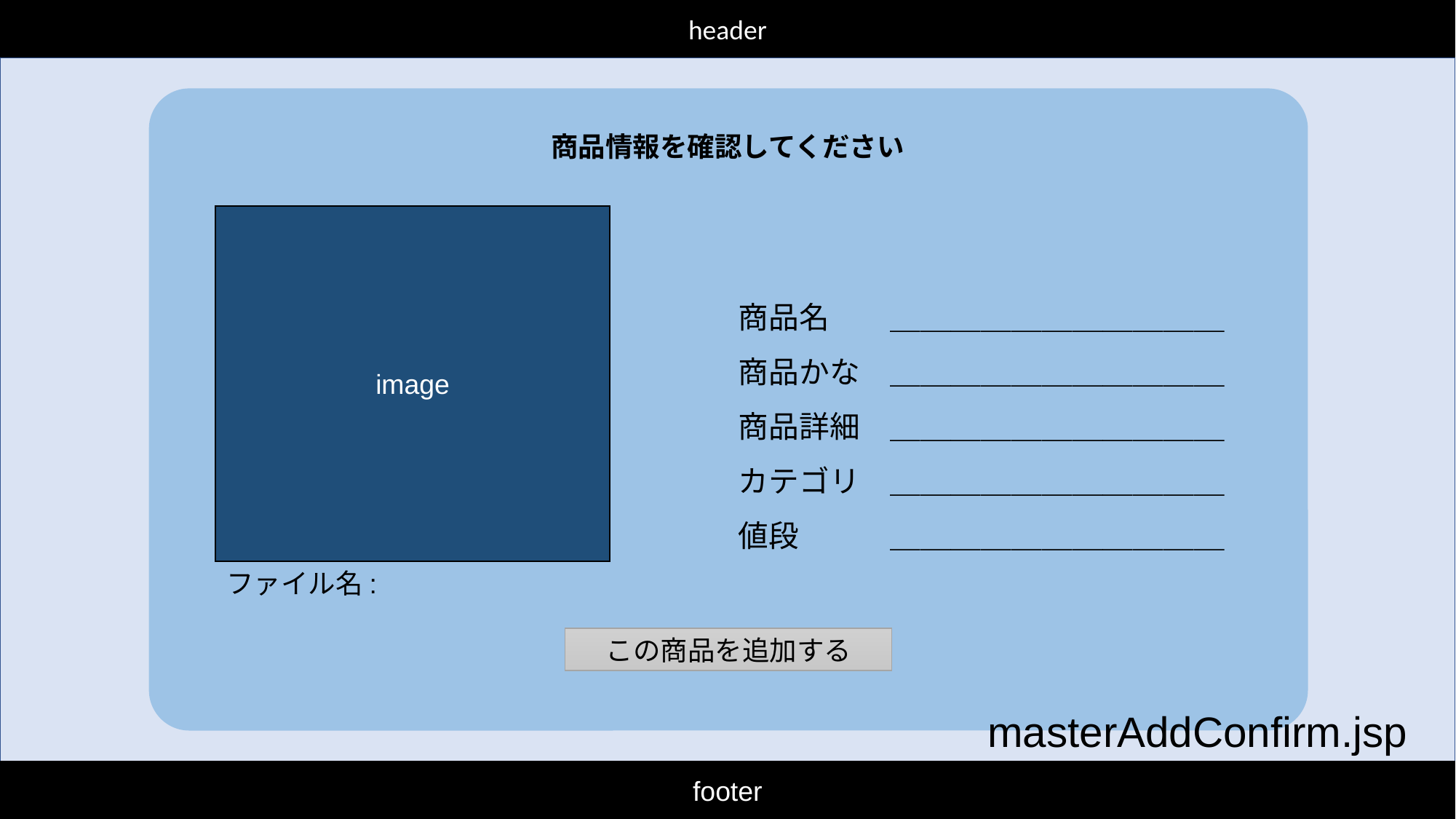

header

商品情報を確認してください
image
商品名　　＿＿＿＿＿＿＿＿＿＿＿
商品かな　＿＿＿＿＿＿＿＿＿＿＿
商品詳細　＿＿＿＿＿＿＿＿＿＿＿
カテゴリ　＿＿＿＿＿＿＿＿＿＿＿
値段　　　＿＿＿＿＿＿＿＿＿＿＿
ファイル名:
この商品を追加する
masterAddConfirm.jsp
footer